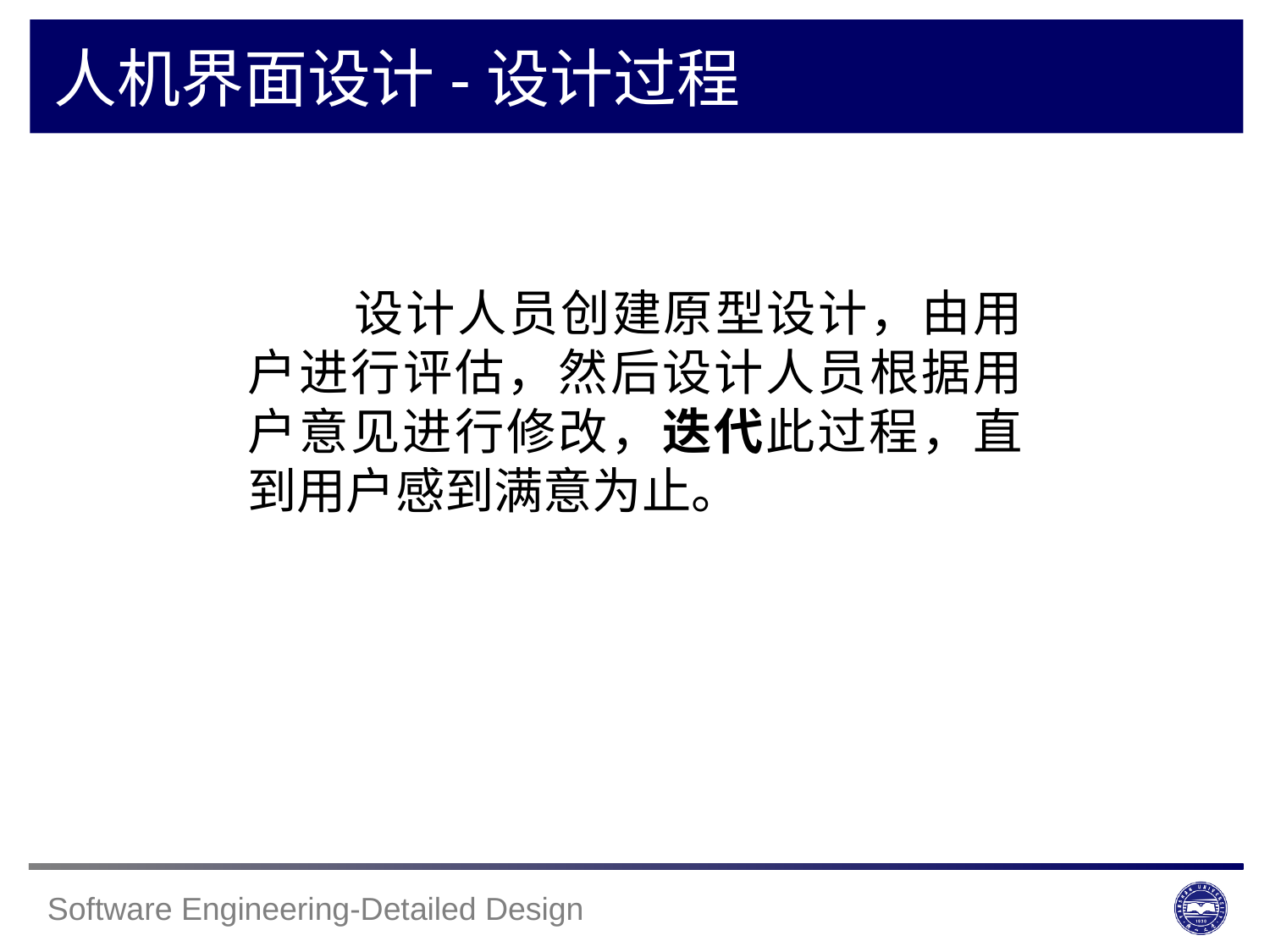

人机界面设计-设计过程
       设计人员创建原型设计，由用户进行评估，然后设计人员根据用户意见进行修改，迭代此过程，直到用户感到满意为止。